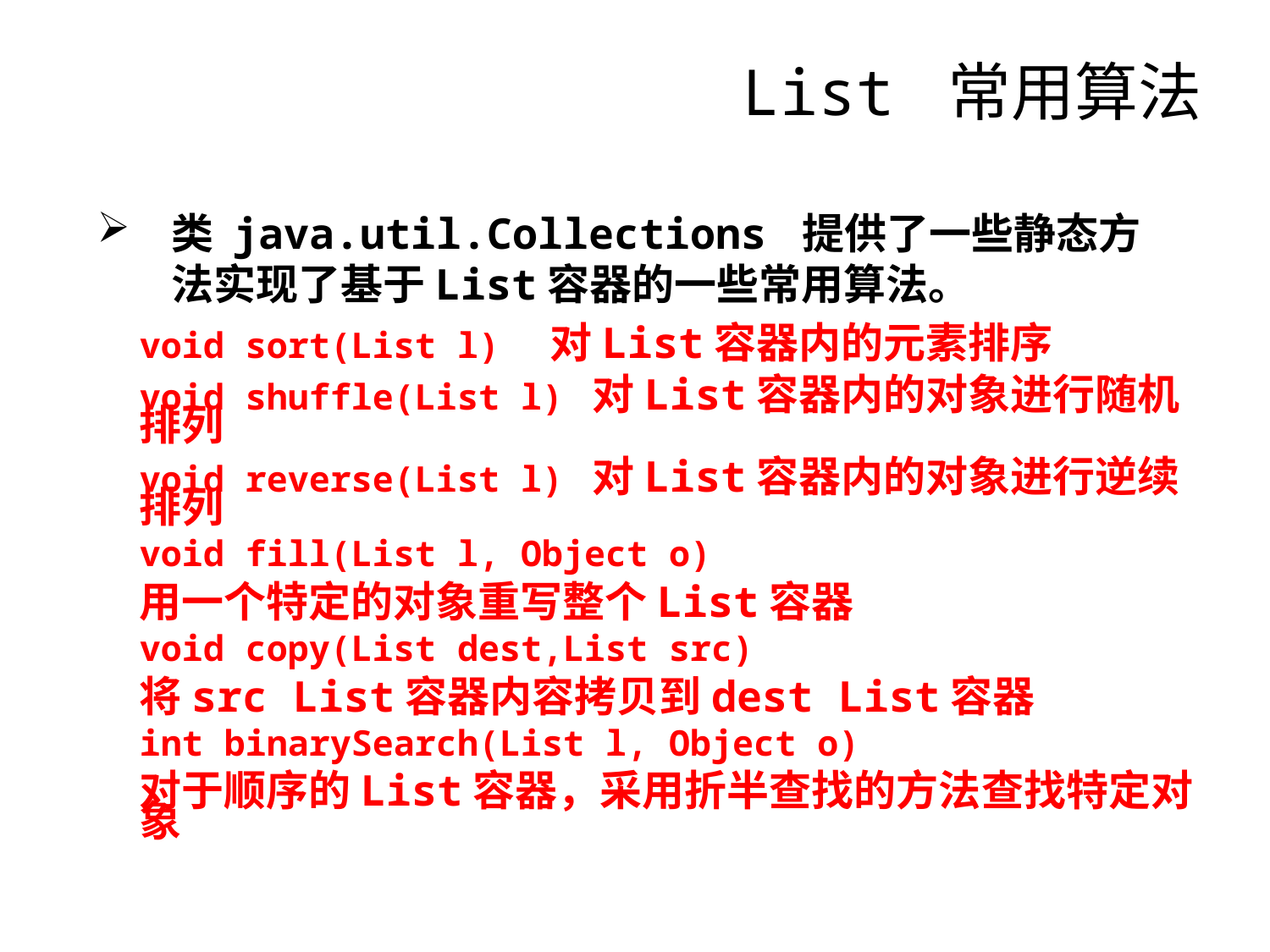

# List 常用算法
类 java.util.Collections 提供了一些静态方法实现了基于List容器的一些常用算法。
void sort(List l)  对List容器内的元素排序
void shuffle(List l) 对List容器内的对象进行随机排列
void reverse(List l) 对List容器内的对象进行逆续排列
void fill(List l, Object o)
用一个特定的对象重写整个List容器
void copy(List dest,List src)
将src List容器内容拷贝到dest List容器
int binarySearch(List l, Object o)
对于顺序的List容器，采用折半查找的方法查找特定对象